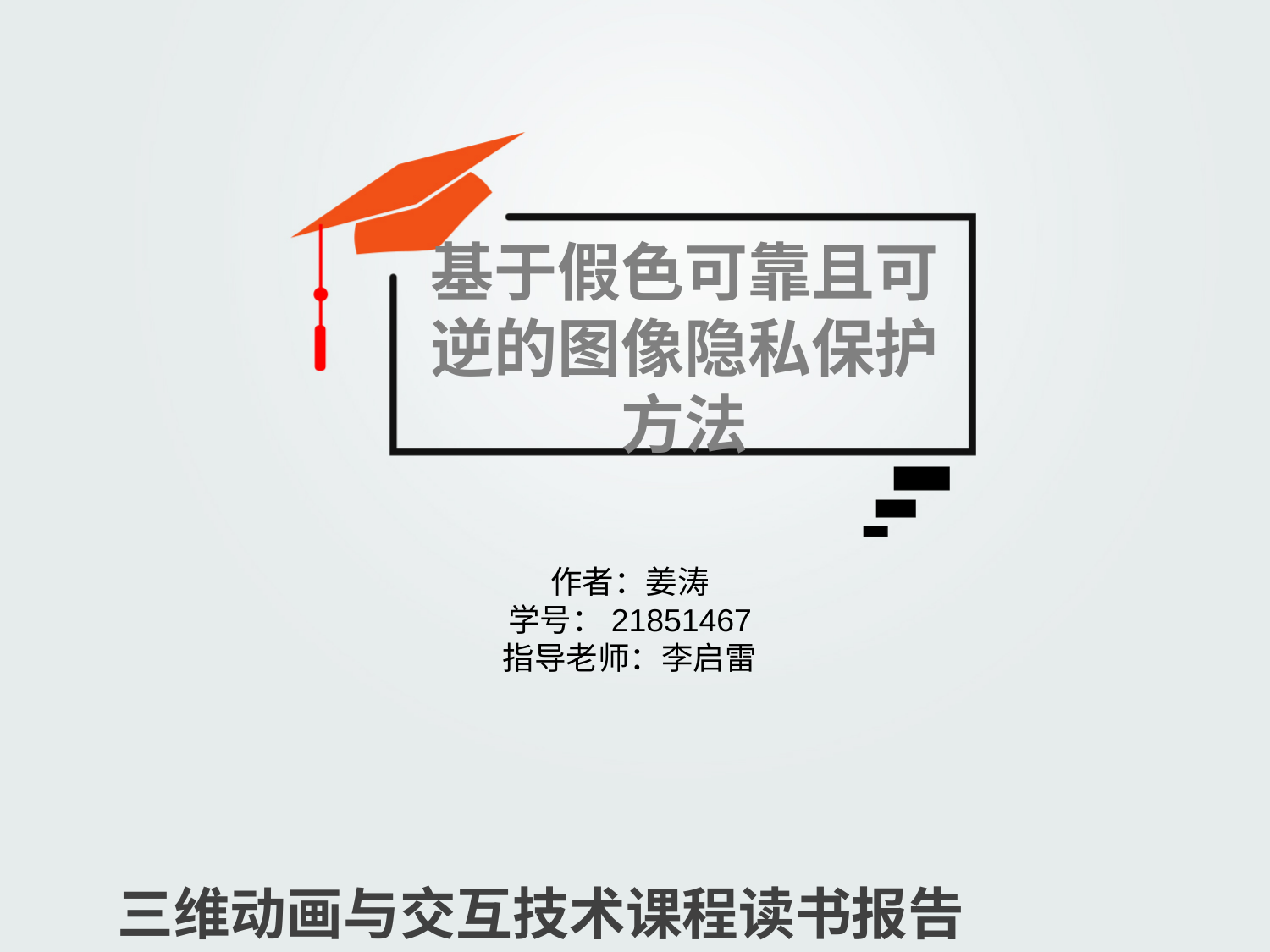

基于假色可靠且可逆的图像隐私保护方法
作者：姜涛
学号：21851467
指导老师：李启雷
       三维动画与交互技术课程读书报告